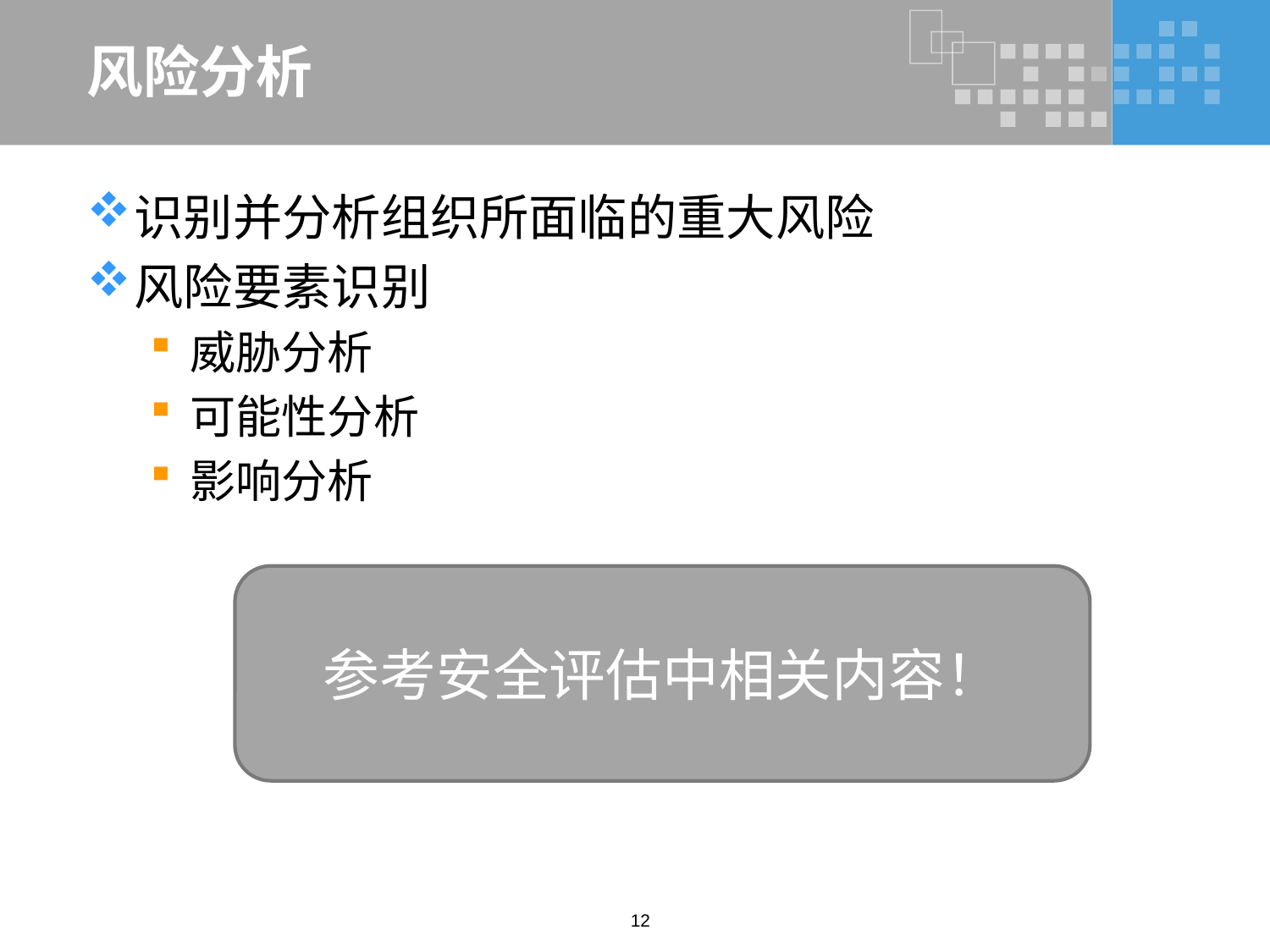

# 风险分析
识别并分析组织所面临的重大风险
风险要素识别
威胁分析
可能性分析
影响分析

参考安全评估中相关内容！
12